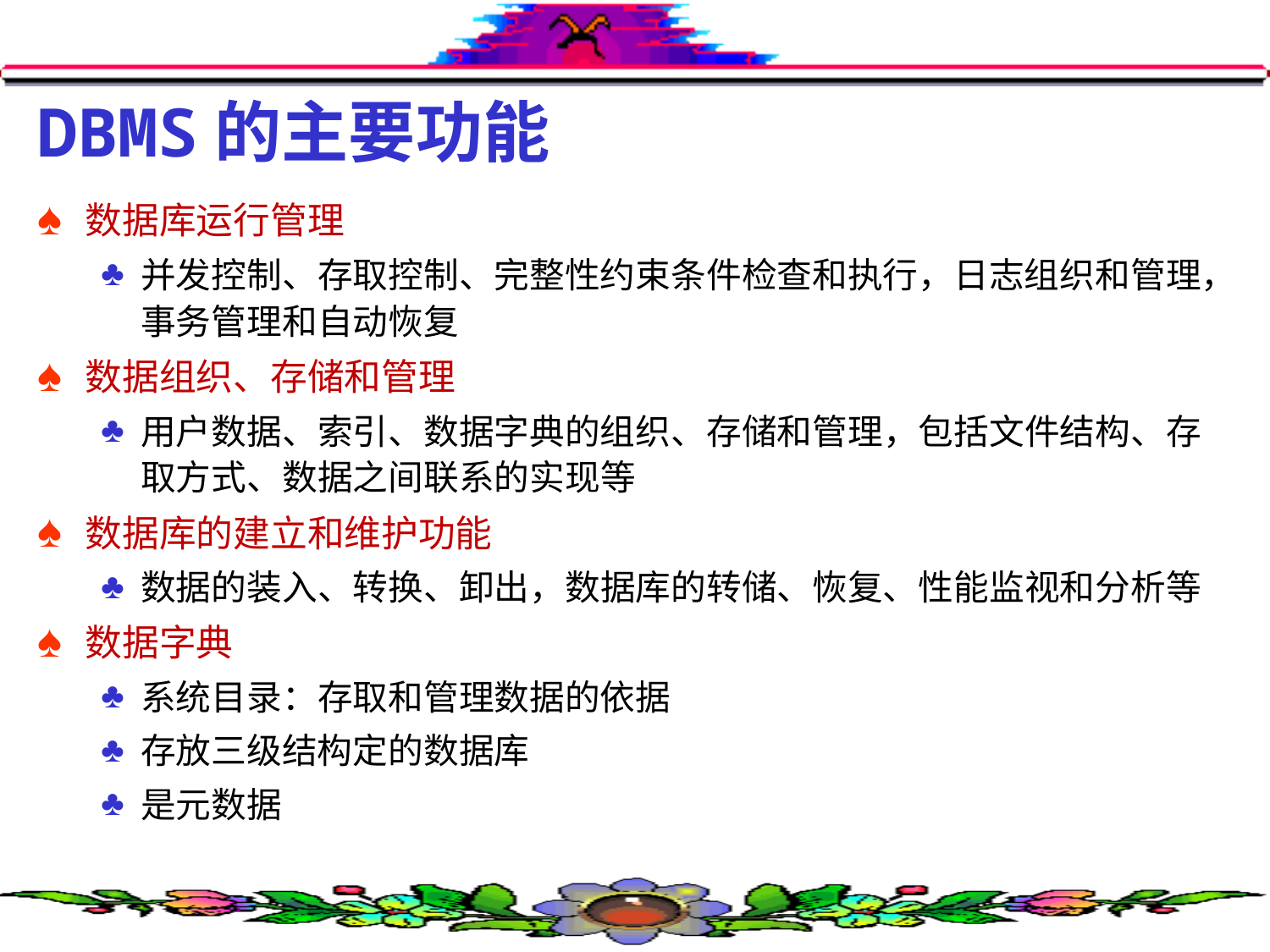

# DBMS的主要功能
数据库运行管理
并发控制、存取控制、完整性约束条件检查和执行，日志组织和管理，事务管理和自动恢复
数据组织、存储和管理
用户数据、索引、数据字典的组织、存储和管理，包括文件结构、存取方式、数据之间联系的实现等
数据库的建立和维护功能
数据的装入、转换、卸出，数据库的转储、恢复、性能监视和分析等
数据字典
系统目录：存取和管理数据的依据
存放三级结构定的数据库
是元数据